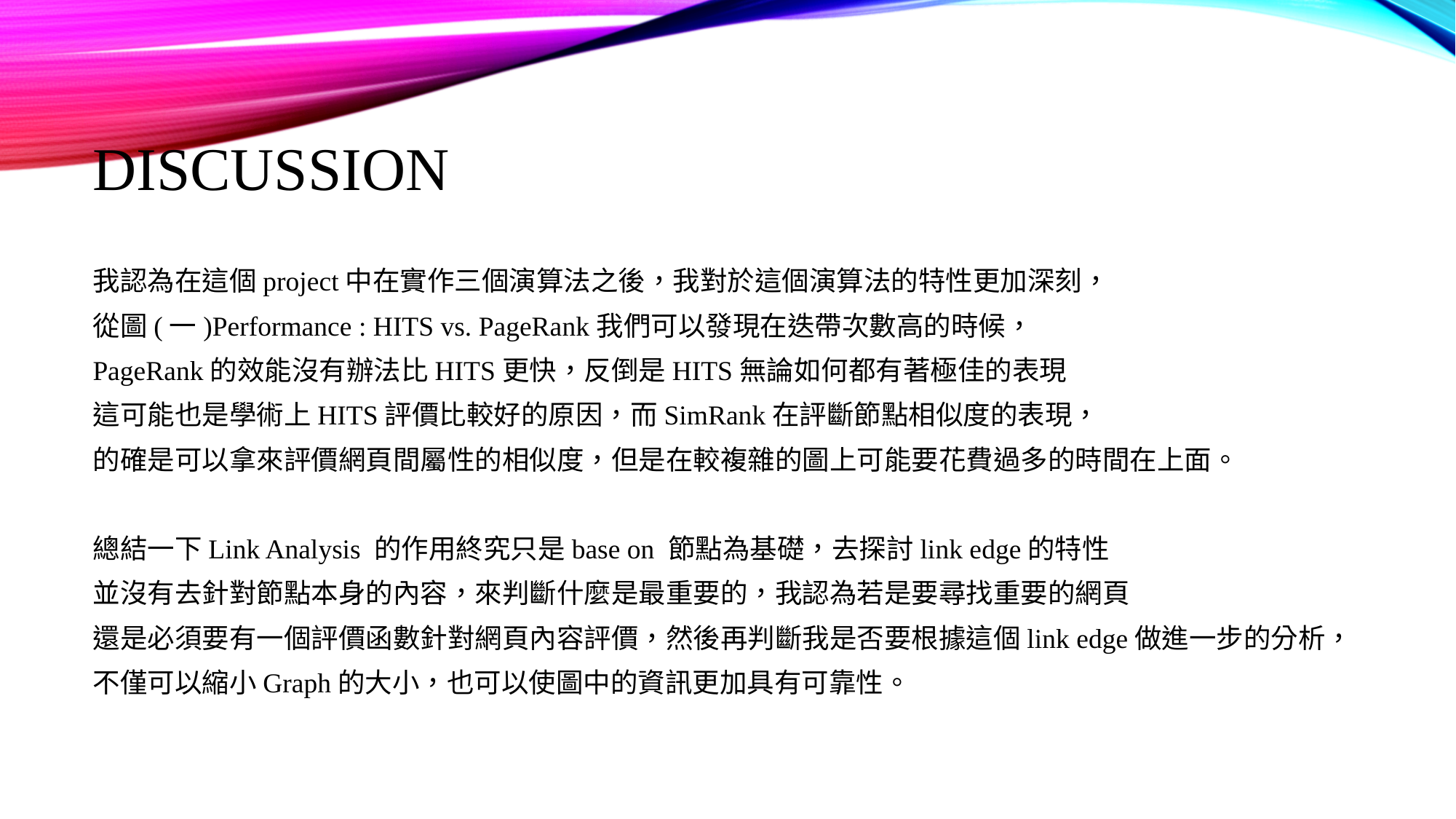

# Discussion
我認為在這個project中在實作三個演算法之後，我對於這個演算法的特性更加深刻，
從圖(一)Performance : HITS vs. PageRank我們可以發現在迭帶次數高的時候，
PageRank的效能沒有辦法比HITS更快，反倒是HITS無論如何都有著極佳的表現
這可能也是學術上HITS評價比較好的原因，而SimRank在評斷節點相似度的表現，
的確是可以拿來評價網頁間屬性的相似度，但是在較複雜的圖上可能要花費過多的時間在上面。

總結一下Link Analysis 的作用終究只是base on 節點為基礎，去探討link edge的特性
並沒有去針對節點本身的內容，來判斷什麼是最重要的，我認為若是要尋找重要的網頁
還是必須要有一個評價函數針對網頁內容評價，然後再判斷我是否要根據這個link edge做進一步的分析，
不僅可以縮小Graph的大小，也可以使圖中的資訊更加具有可靠性。